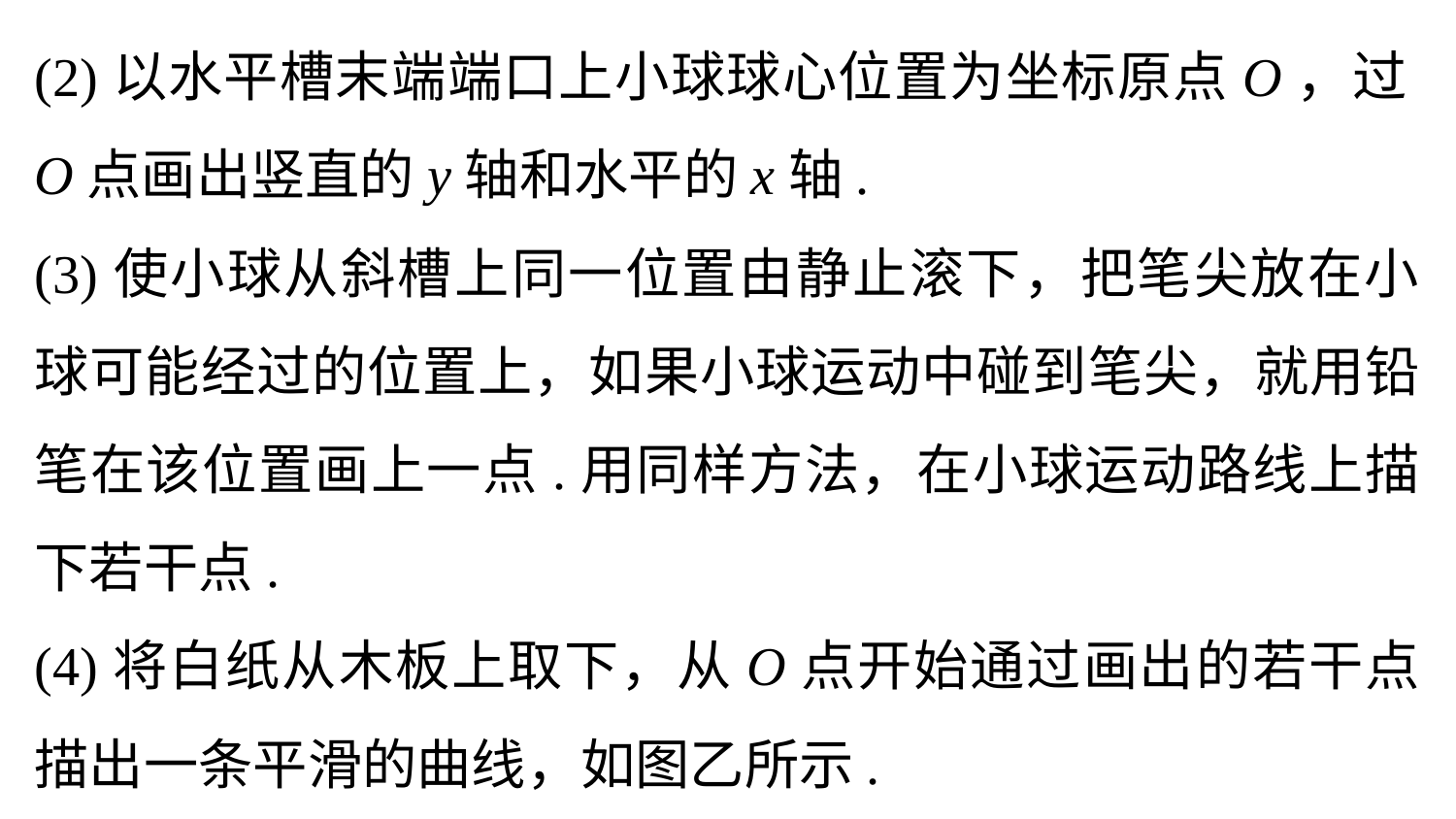

(2)以水平槽末端端口上小球球心位置为坐标原点O，过O点画出竖直的y轴和水平的x轴.
(3)使小球从斜槽上同一位置由静止滚下，把笔尖放在小球可能经过的位置上，如果小球运动中碰到笔尖，就用铅笔在该位置画上一点.用同样方法，在小球运动路线上描下若干点.
(4)将白纸从木板上取下，从O点开始通过画出的若干点描出一条平滑的曲线，如图乙所示.